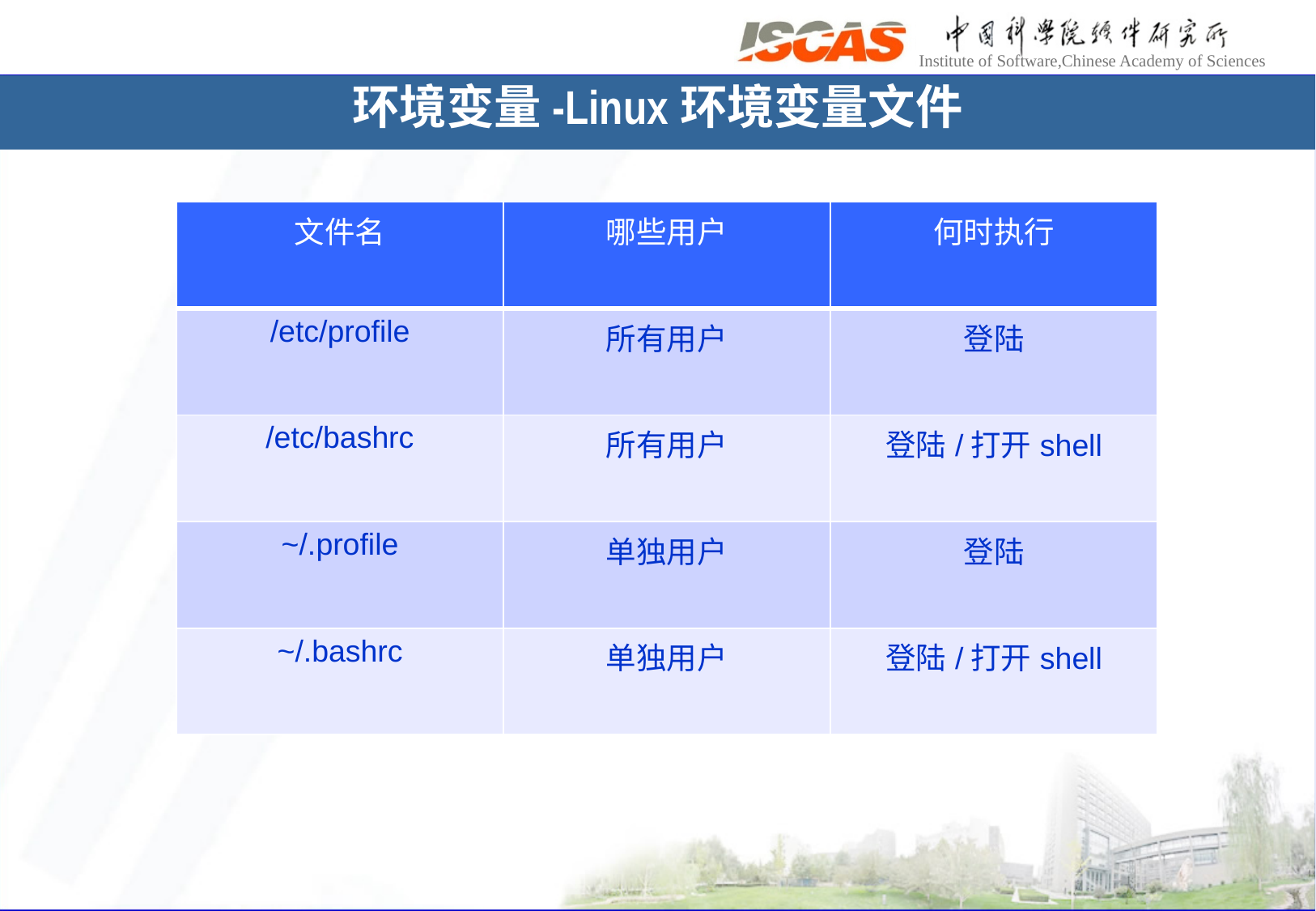

环境变量-Linux环境变量文件
| 文件名 | 哪些用户 | 何时执行 |
| --- | --- | --- |
| /etc/profile | 所有用户 | 登陆 |
| /etc/bashrc | 所有用户 | 登陆/打开shell |
| ~/.profile | 单独用户 | 登陆 |
| ~/.bashrc | 单独用户 | 登陆/打开shell |